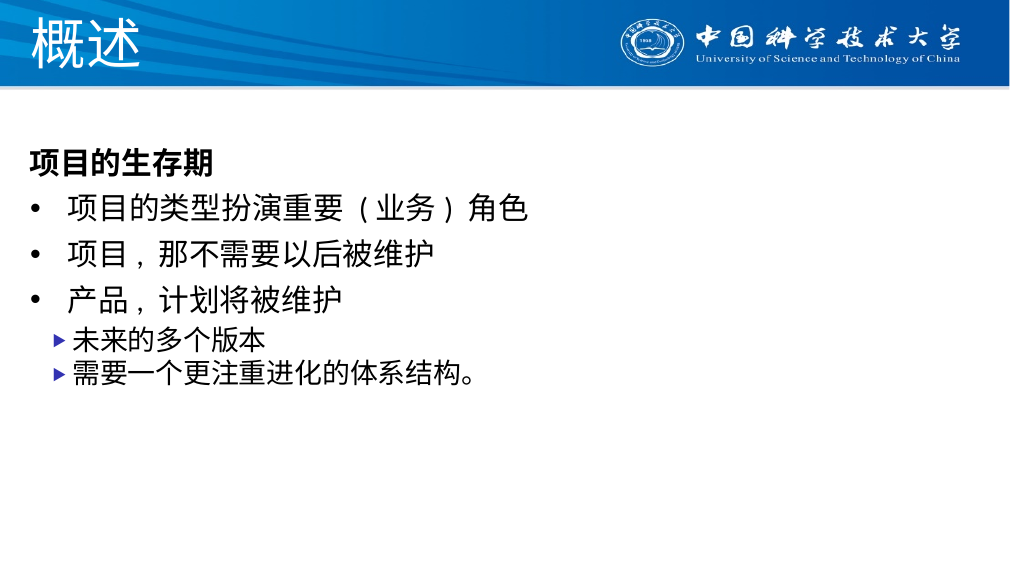

# 概述
项目的生存期
项目的类型扮演重要 (业务) 角色
项目, 那不需要以后被维护
产品, 计划将被维护
       ▶未来的多个版本
       ▶需要一个更注重进化的体系结构。